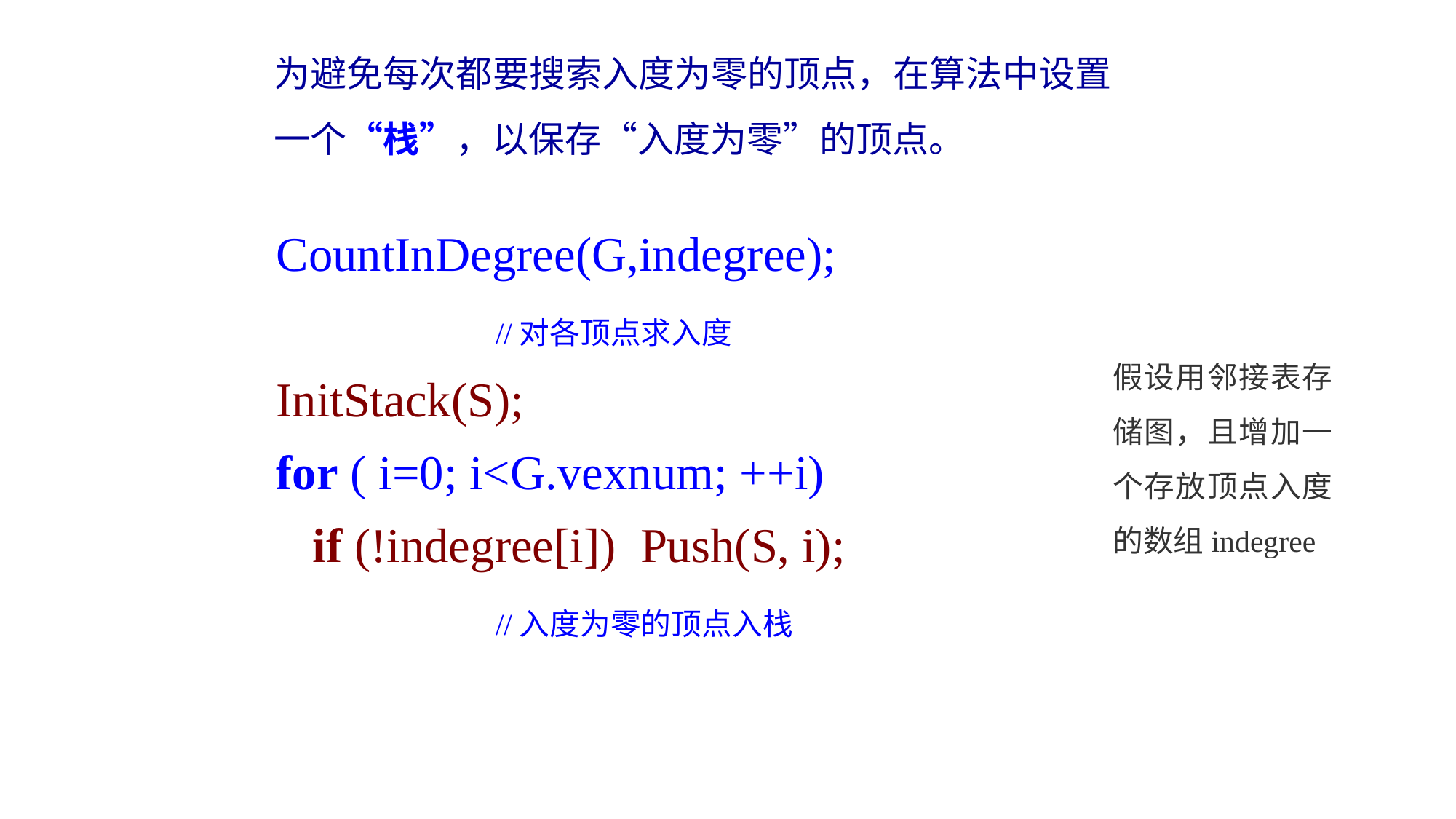

为避免每次都要搜索入度为零的顶点，在算法中设置一个“栈”，以保存“入度为零”的顶点。
CountInDegree(G,indegree);
                  //对各顶点求入度
InitStack(S);
for ( i=0; i<G.vexnum; ++i)
   if (!indegree[i])  Push(S, i);
                  //入度为零的顶点入栈
假设用邻接表存储图，且增加一个存放顶点入度的数组indegree